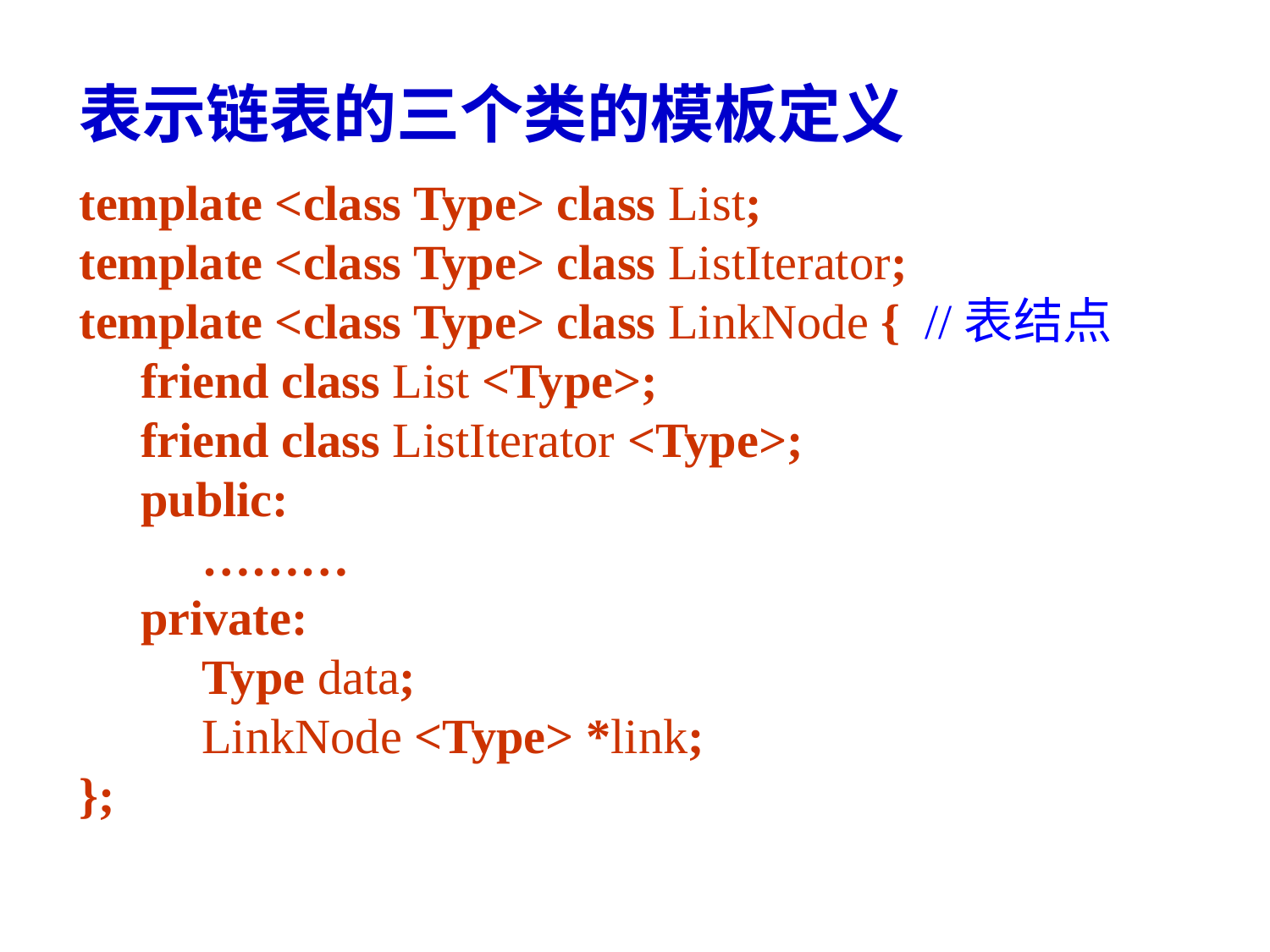

表示链表的三个类的模板定义
template <class Type> class List;
template <class Type> class ListIterator;
template <class Type> class LinkNode {  //表结点
     friend class List <Type>;
     friend class ListIterator <Type>;
     public:
          ………
     private:
          Type data;
          LinkNode <Type> *link;
};
105